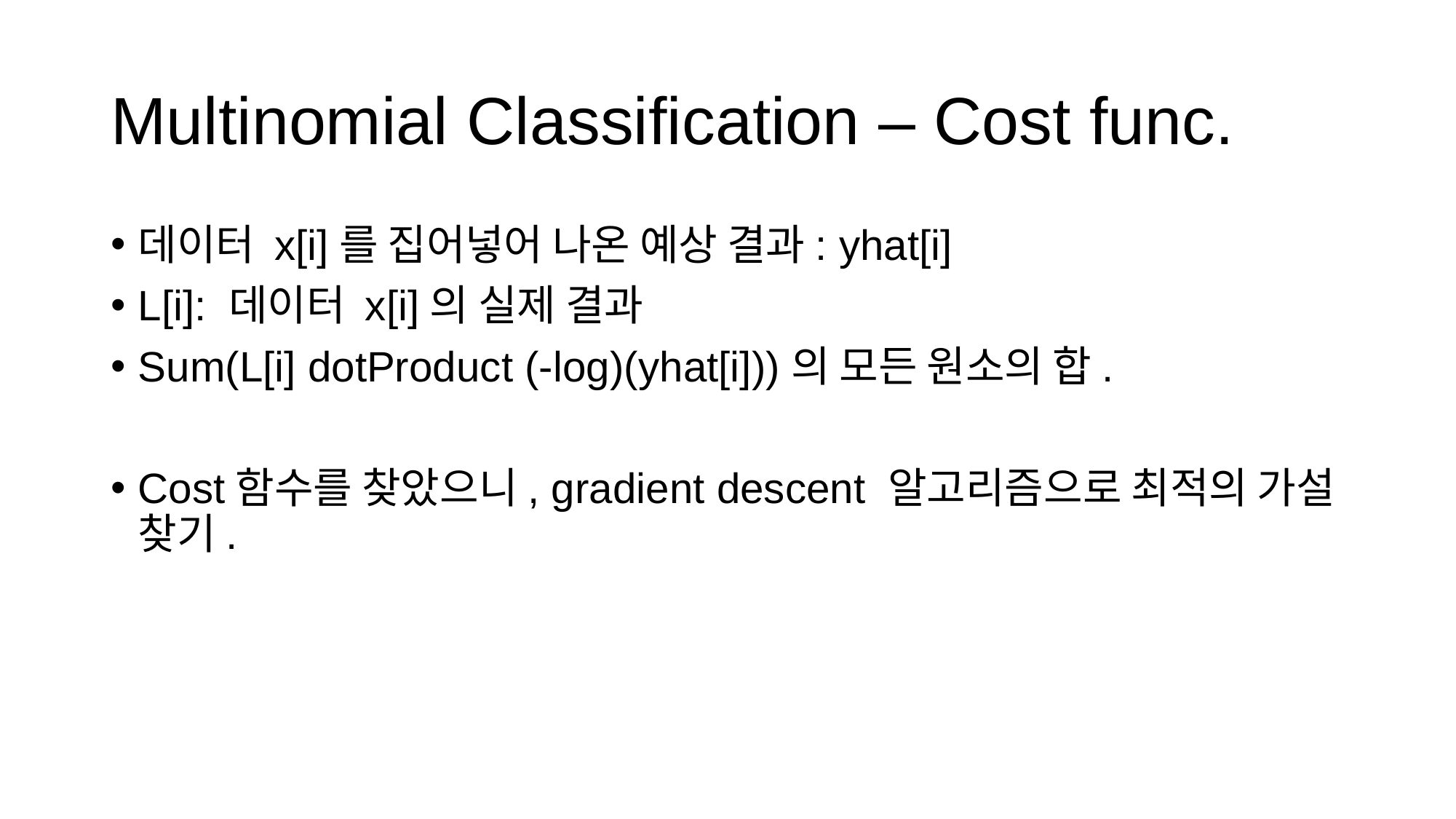

# Multinomial Classification – Cost func.
데이터 x[i]를 집어넣어 나온 예상 결과: yhat[i]
L[i]: 데이터 x[i]의 실제 결과
Sum(L[i] dotProduct (-log)(yhat[i]))의 모든 원소의 합.

Cost함수를 찾았으니, gradient descent 알고리즘으로 최적의 가설 찾기.